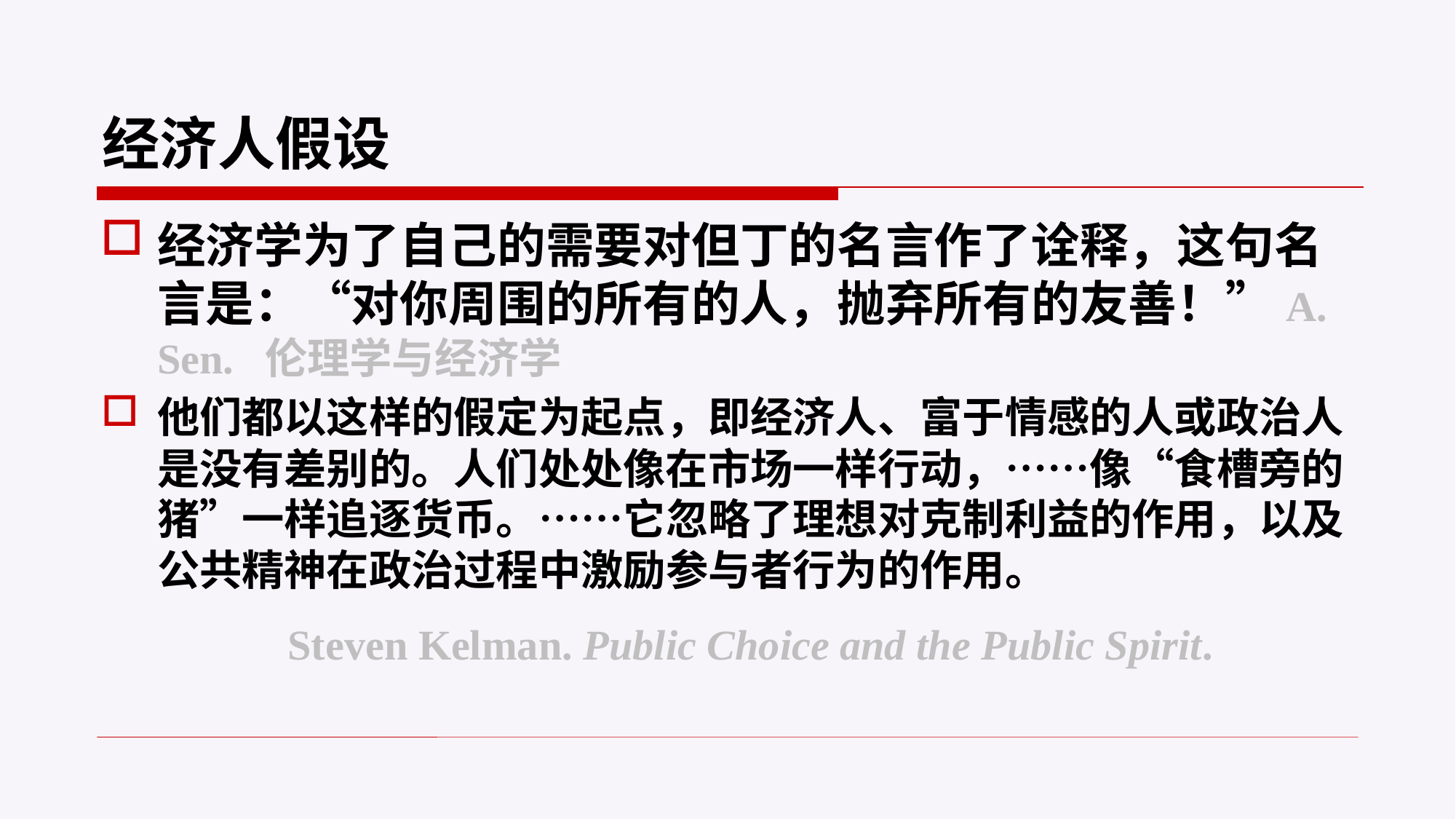

# 经济人假设
经济学为了自己的需要对但丁的名言作了诠释，这句名言是：“对你周围的所有的人，抛弃所有的友善！”A. Sen.  伦理学与经济学
他们都以这样的假定为起点，即经济人、富于情感的人或政治人是没有差别的。人们处处像在市场一样行动，……像“食槽旁的猪”一样追逐货币。……它忽略了理想对克制利益的作用，以及公共精神在政治过程中激励参与者行为的作用。
    Steven Kelman. Public Choice and the Public Spirit.